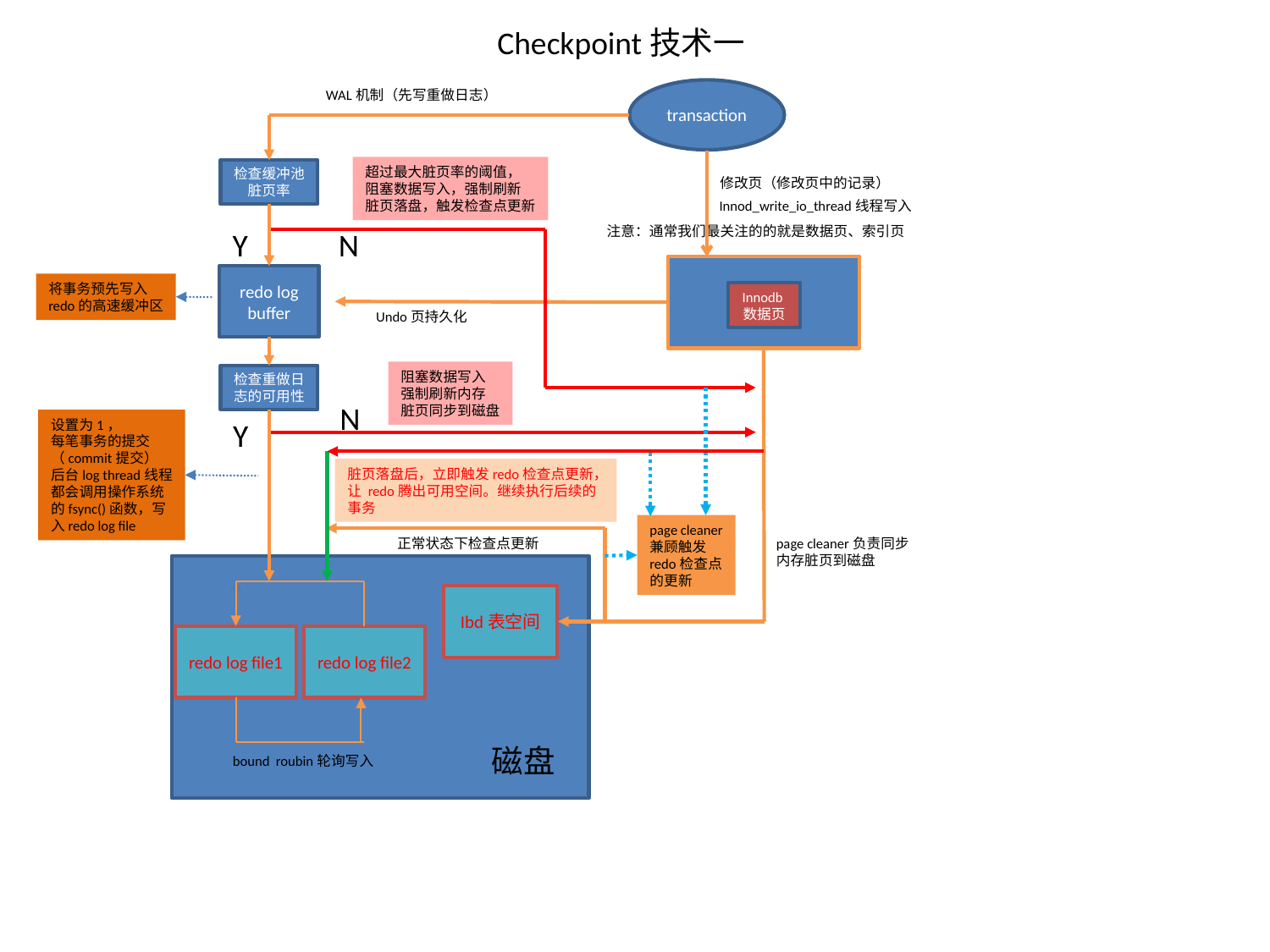

Checkpoint技术一
transaction
WAL机制（先写重做日志）
超过最大脏页率的阈值，
阻塞数据写入，强制刷新
脏页落盘，触发检查点更新
检查缓冲池脏页率
修改页（修改页中的记录）
Innod_write_io_thread线程写入
注意：通常我们最关注的的就是数据页、索引页
Y
N

redo log buffer
将事务预先写入
redo的高速缓冲区
Innodb数据页
Undo页持久化
阻塞数据写入
强制刷新内存
脏页同步到磁盘
检查重做日志的可用性
N
设置为1，
每笔事务的提交
（commit提交）
后台log thread线程
都会调用操作系统
的fsync()函数，写
入redo log file
Y
脏页落盘后，立即触发redo检查点更新，
让 redo腾出可用空间。继续执行后续的
事务
page cleaner
兼顾触发
redo检查点
的更新
正常状态下检查点更新
page cleaner负责同步
内存脏页到磁盘

Ibd表空间
redo log file1
redo log file2
磁盘
bound  roubin轮询写入